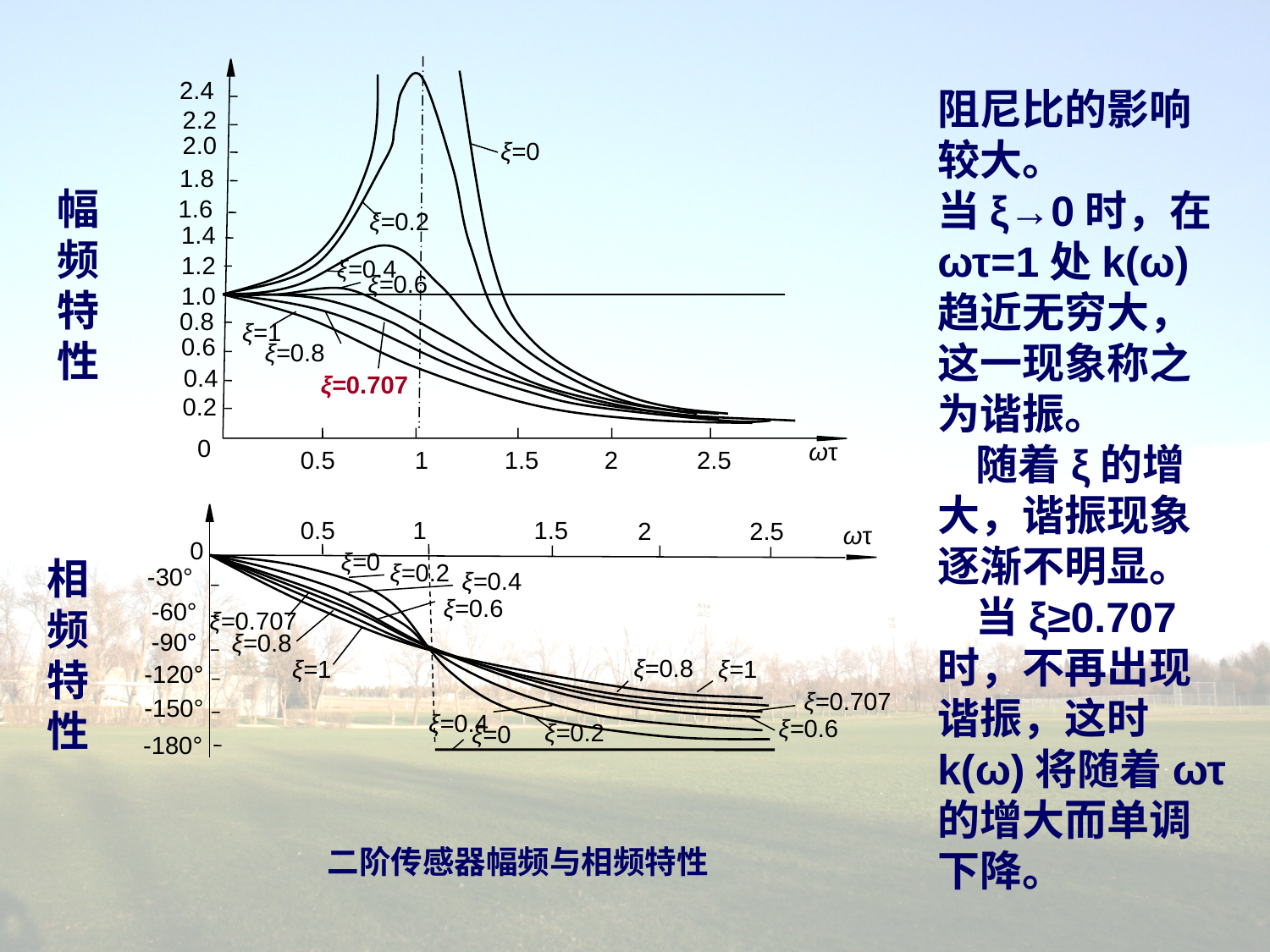

2.4

2.2

2.0
ξ=0

1.8

1.6

ξ=0.2

1.4

ξ=0.4
1.2

ξ=0.6

1.0

0.8

ξ=1

0.6
ξ=0.8

0.4
ξ=0.707

0.2

ωτ
0
0.5
1
1.5
2
2.5
阻尼比的影响较大。
当ξ→0时，在ωτ=1处k(ω)趋近无穷大，这一现象称之为谐振。
   随着ξ的增大，谐振现象逐渐不明显。
   当ξ≥0.707时，不再出现谐振，这时k(ω)将随着ωτ的增大而单调下降。
幅频特性

ωτ

0.5
1
1.5
2
2.5
0

ξ=0

ξ=0.2
ξ=0.4

ξ=0.6

ξ=0.707

ξ=0.8

ξ=0.8
ξ=1
ξ=1

ξ=0.707

ξ=0.4

ξ=0.6

ξ=0.2

ξ=0

相频特性
-30°
-60°
-90°
-120°
-150°
-180°
二阶传感器幅频与相频特性